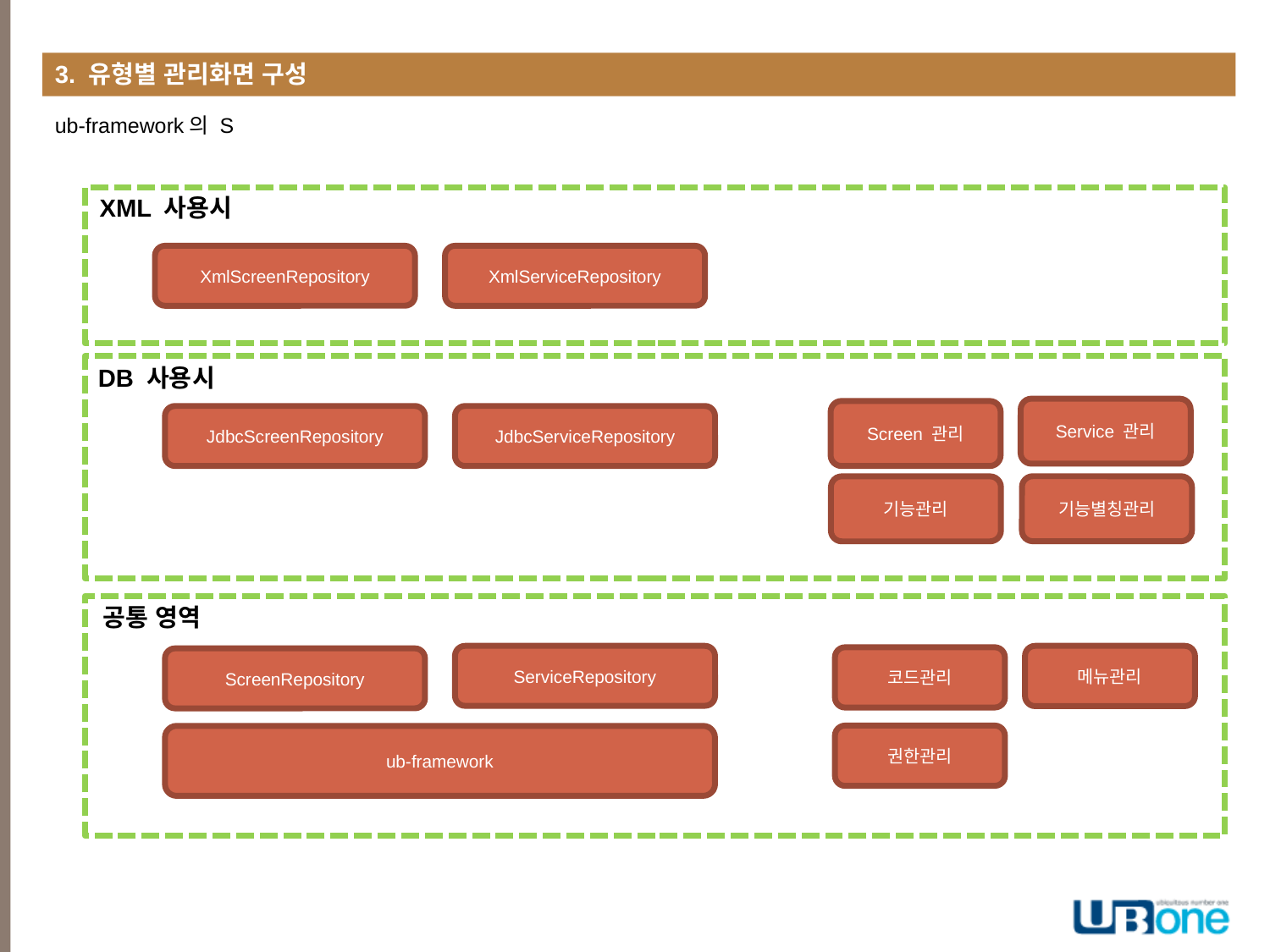

3. 유형별 관리화면 구성
ub-framework의 S
XML 사용시

XmlScreenRepository
XmlServiceRepository

DB 사용시
Service 관리
Screen 관리
JdbcScreenRepository
JdbcServiceRepository
기능별칭관리
기능관리

공통 영역
ServiceRepository
메뉴관리
코드관리
ScreenRepository
권한관리
ub-framework